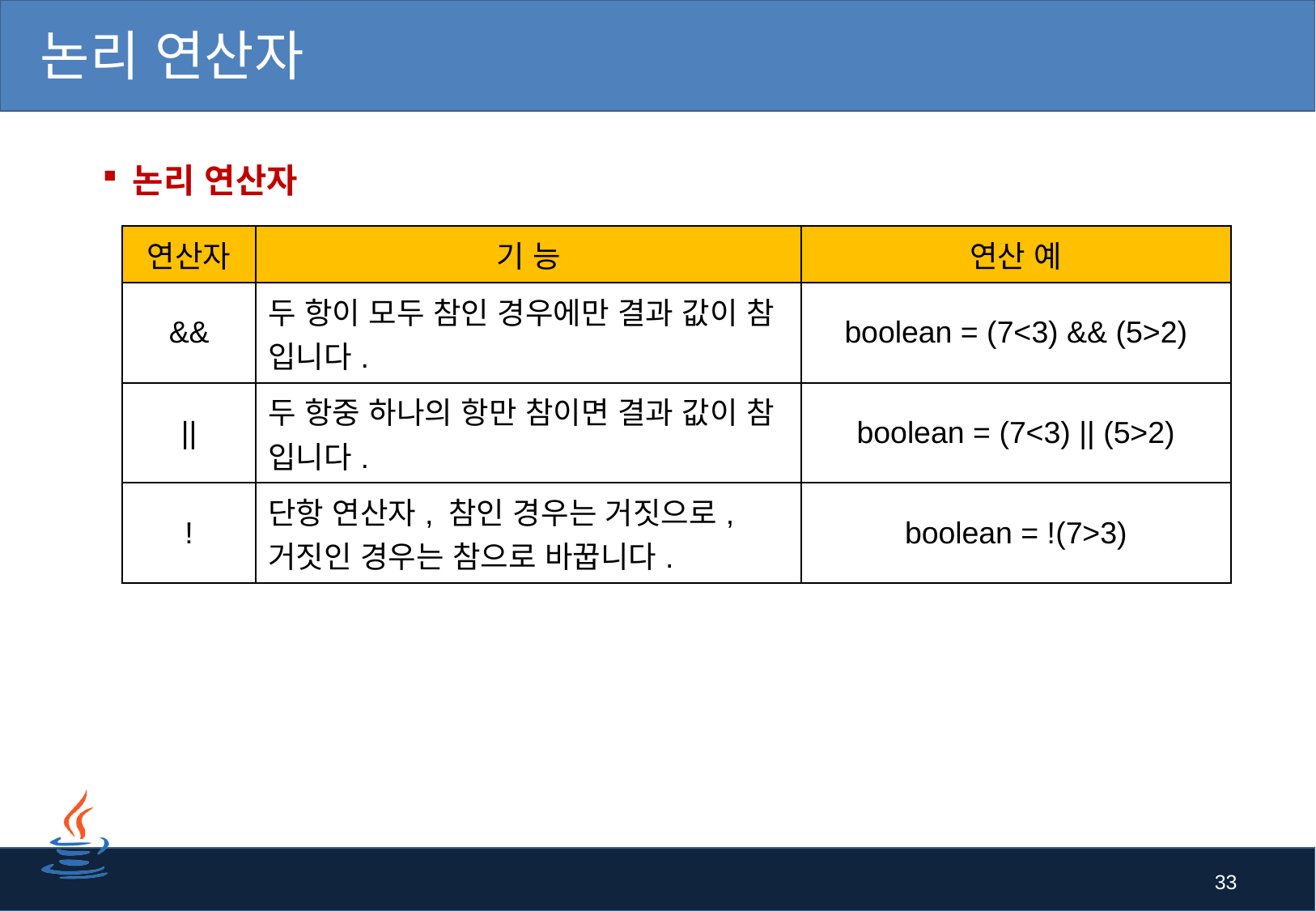

# 논리 연산자
논리 연산자
| 연산자 | 기 능 | 연산 예 |
| --- | --- | --- |
| && | 두 항이 모두 참인 경우에만 결과 값이 참 입니다. | boolean = (7<3) && (5>2) |
| || | 두 항중 하나의 항만 참이면 결과 값이 참 입니다. | boolean = (7<3) || (5>2) |
| ! | 단항 연산자, 참인 경우는 거짓으로, 거짓인 경우는 참으로 바꿉니다. | boolean = !(7>3) |
33